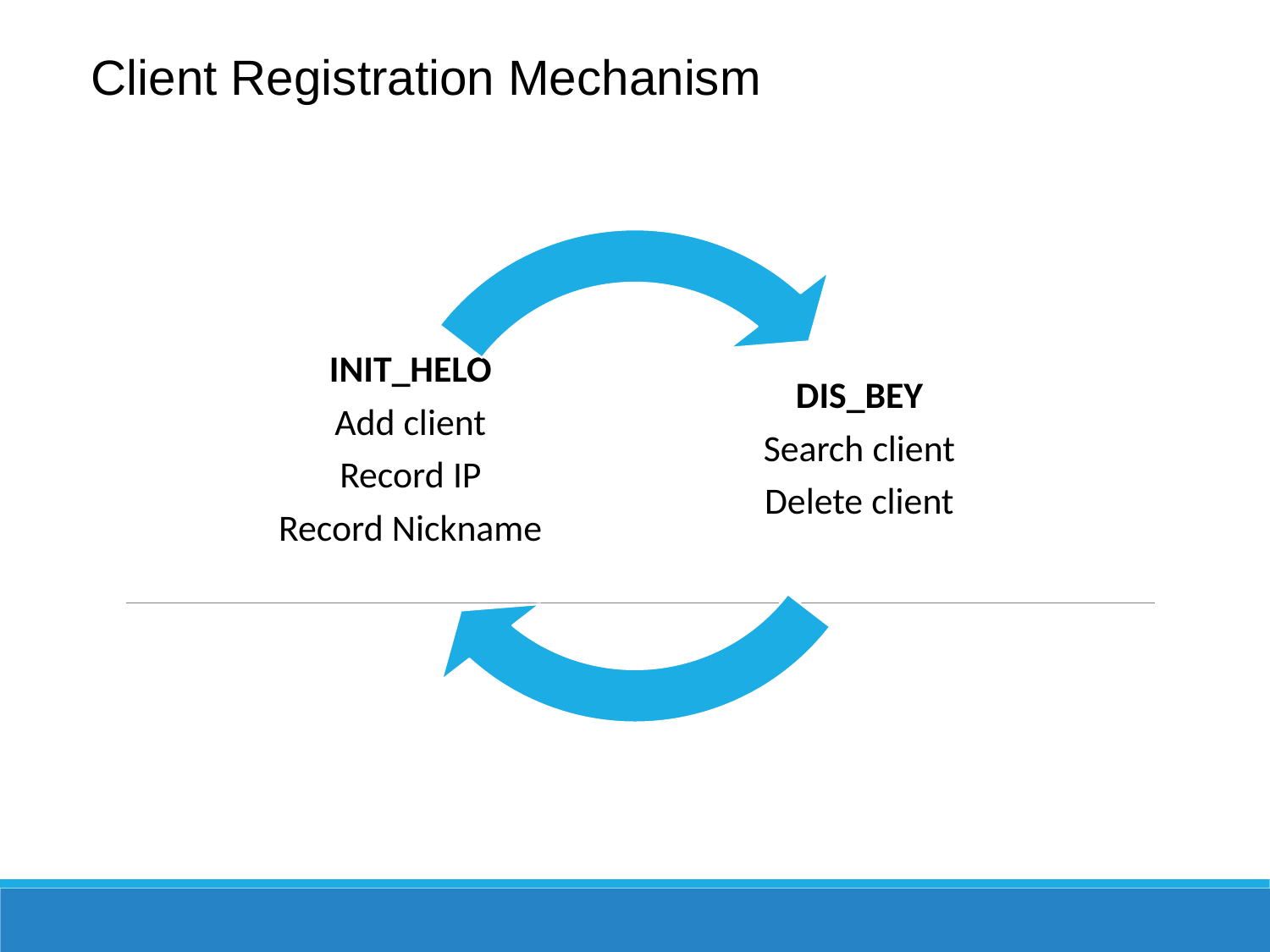

Client Registration Mechanism
DIS_BEY
Search client
Delete client

INIT_HELO
Add client
Record IP
Record Nickname

点击添加文本
点击添加文本
点击添加文本
点击添加文本